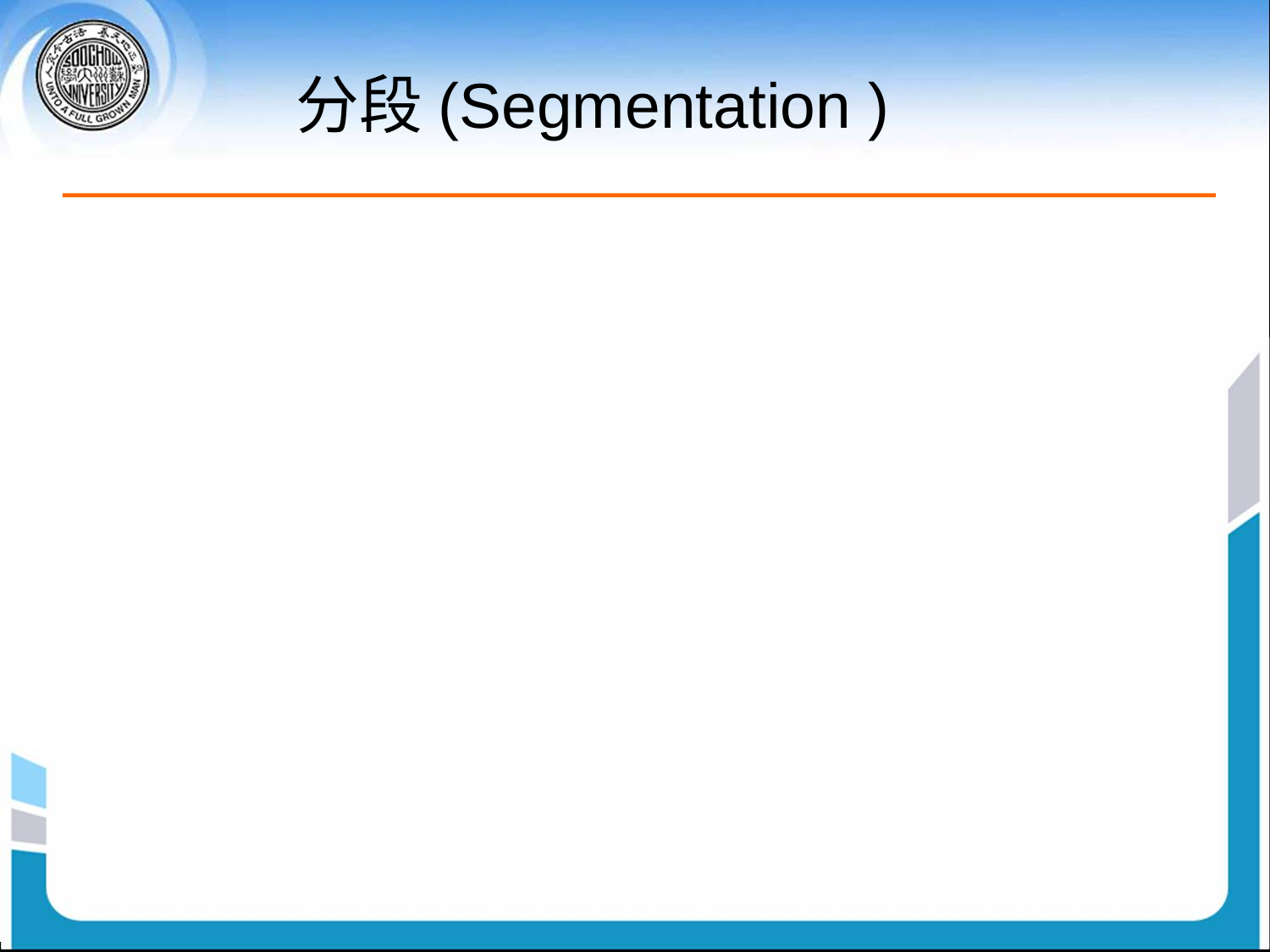

# 分段(Segmentation )
支持用户观点的内存管理机制。
一个程序是一些段的集合，一个段是一个逻辑单位，如:
		main program,
		procedure,
		function,
		local variables, global variables,
		common block,
		stack,
		symbol table, arrays